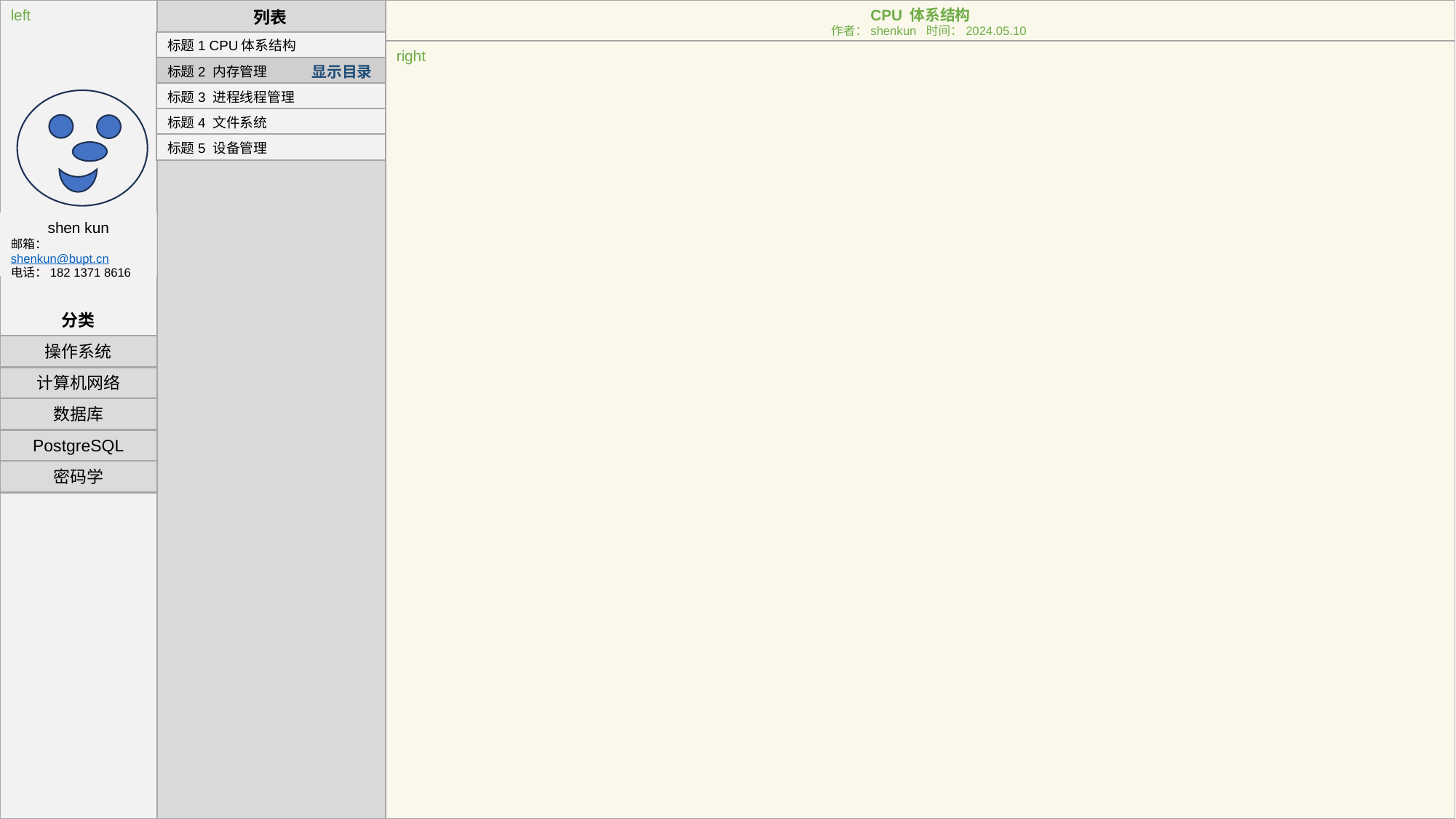

left

CPU 体系结构
     作者：shenkun  时间：2024.05.10
列表
标题1 CPU体系结构
right
标题2 内存管理
显示目录
标题3 进程线程管理

标题4 文件系统

标题5 设备管理

shen kun
邮箱：shenkun@bupt.cn
电话：182 1371 8616
分类
操作系统
计算机网络
数据库
PostgreSQL
密码学